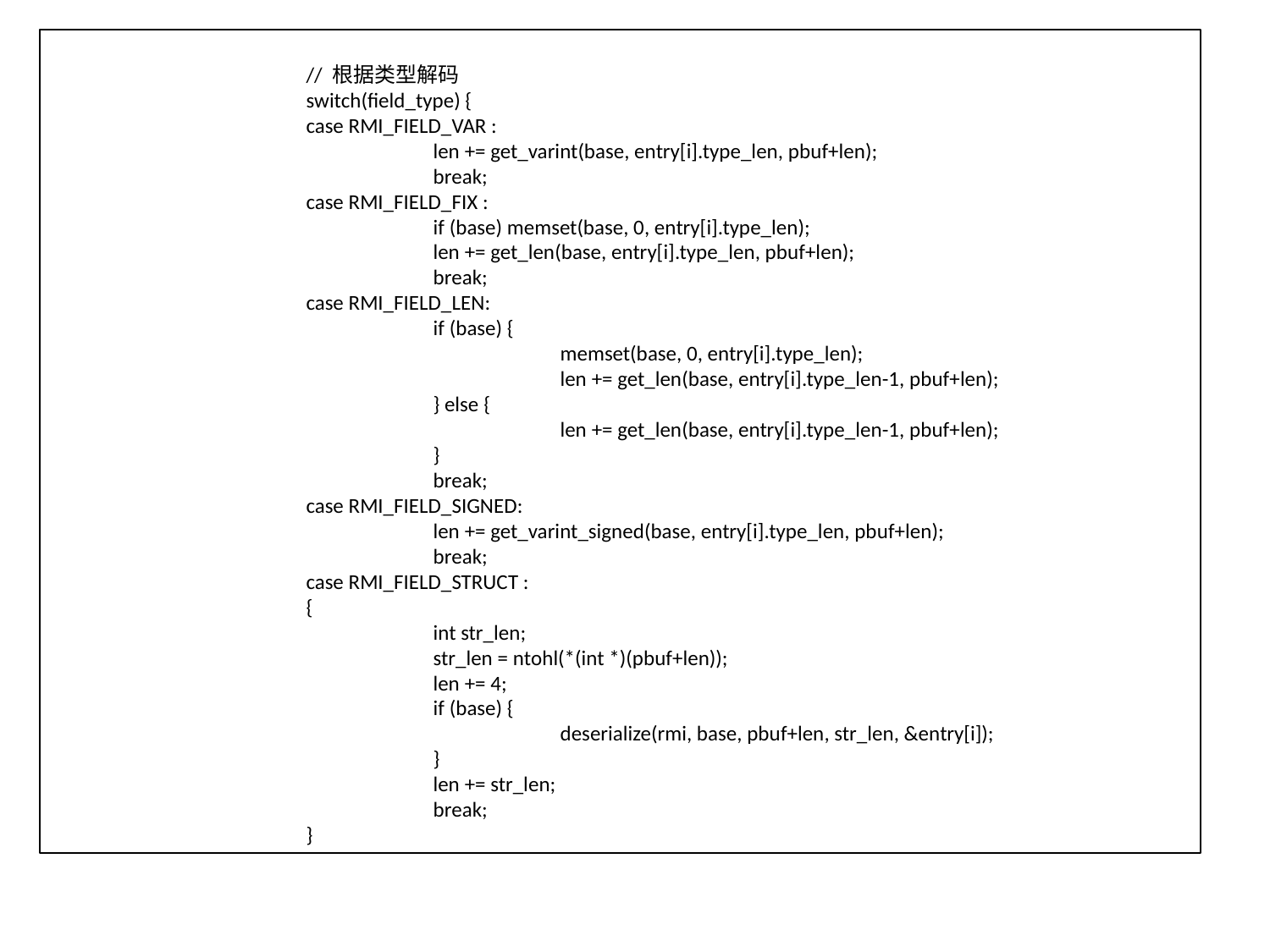

// 根据类型解码
		switch(field_type) {
		case RMI_FIELD_VAR :
			len += get_varint(base, entry[i].type_len, pbuf+len);
			break;
		case RMI_FIELD_FIX :
			if (base) memset(base, 0, entry[i].type_len);
			len += get_len(base, entry[i].type_len, pbuf+len);
			break;
		case RMI_FIELD_LEN:
			if (base) {
				memset(base, 0, entry[i].type_len);
				len += get_len(base, entry[i].type_len-1, pbuf+len);
			} else {
				len += get_len(base, entry[i].type_len-1, pbuf+len);
			}
			break;
		case RMI_FIELD_SIGNED:
			len += get_varint_signed(base, entry[i].type_len, pbuf+len);
			break;
		case RMI_FIELD_STRUCT :
		{
			int str_len;
			str_len = ntohl(*(int *)(pbuf+len));
			len += 4;
			if (base) {
				deserialize(rmi, base, pbuf+len, str_len, &entry[i]);
			}
			len += str_len;
			break;
		}